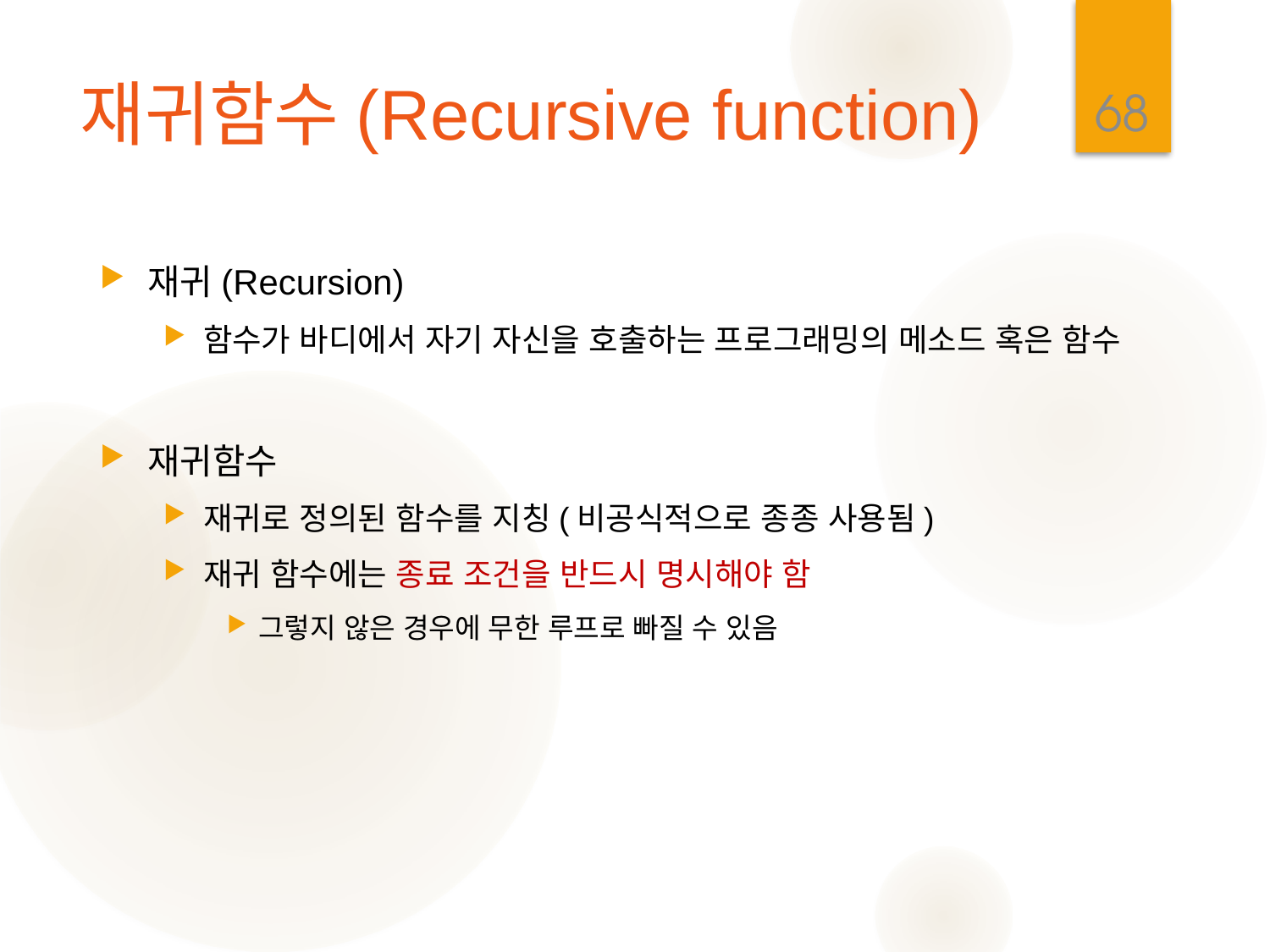

68
# 재귀함수(Recursive function)
재귀(Recursion)
함수가 바디에서 자기 자신을 호출하는 프로그래밍의 메소드 혹은 함수

재귀함수
재귀로 정의된 함수를 지칭(비공식적으로 종종 사용됨)
재귀 함수에는 종료 조건을 반드시 명시해야 함
그렇지 않은 경우에 무한 루프로 빠질 수 있음